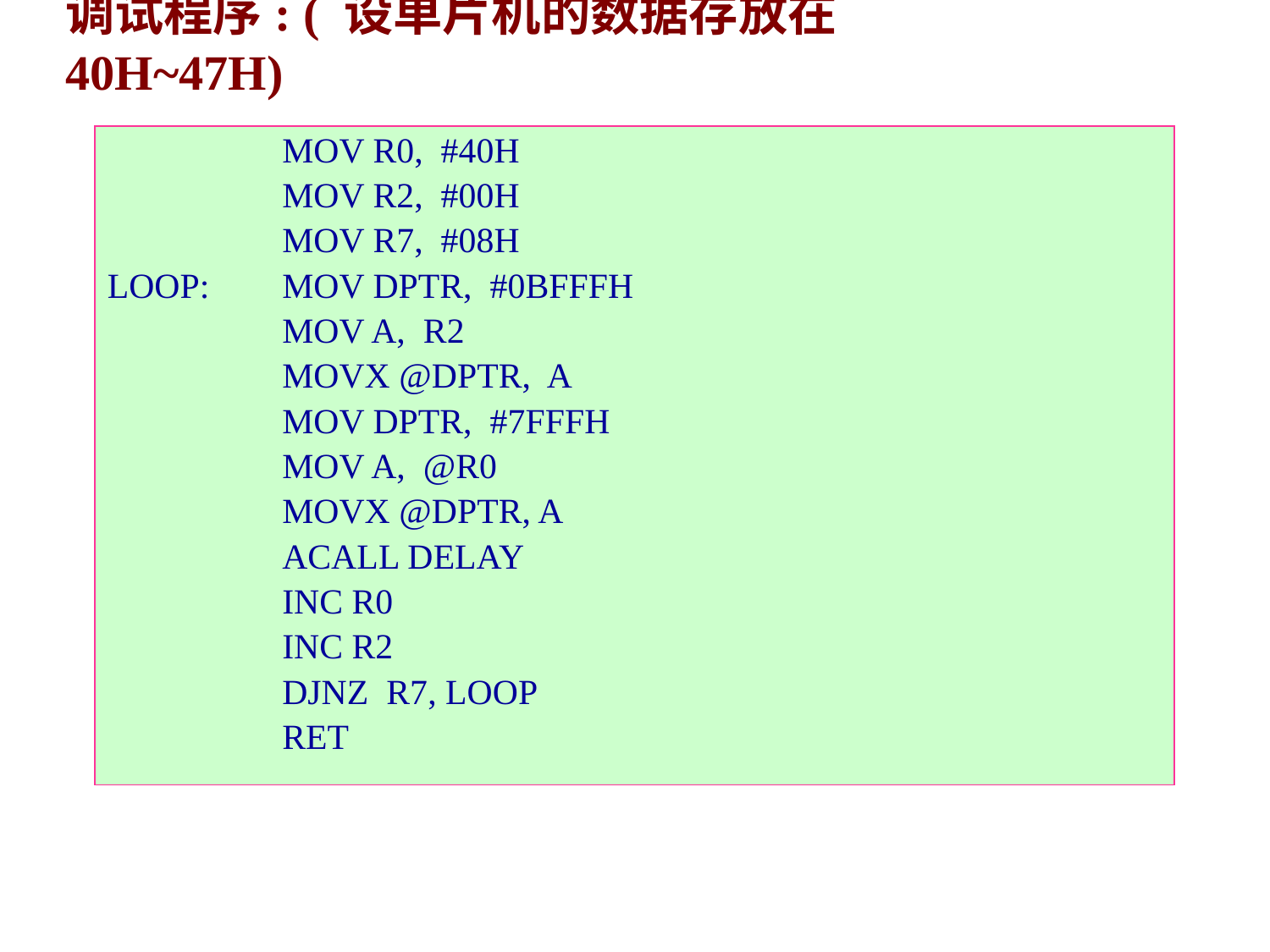

调试程序: ( 设单片机的数据存放在40H~47H)
             	MOV R0,  #40H
             	MOV R2,  #00H
             	MOV R7,  #08H
LOOP: 	MOV DPTR,  #0BFFFH
	      	MOV A,  R2
		MOVX @DPTR,  A
		MOV DPTR,  #7FFFH
		MOV A,  @R0
		MOVX @DPTR, A
		ACALL DELAY
		INC R0
		INC R2
		DJNZ  R7, LOOP
		RET